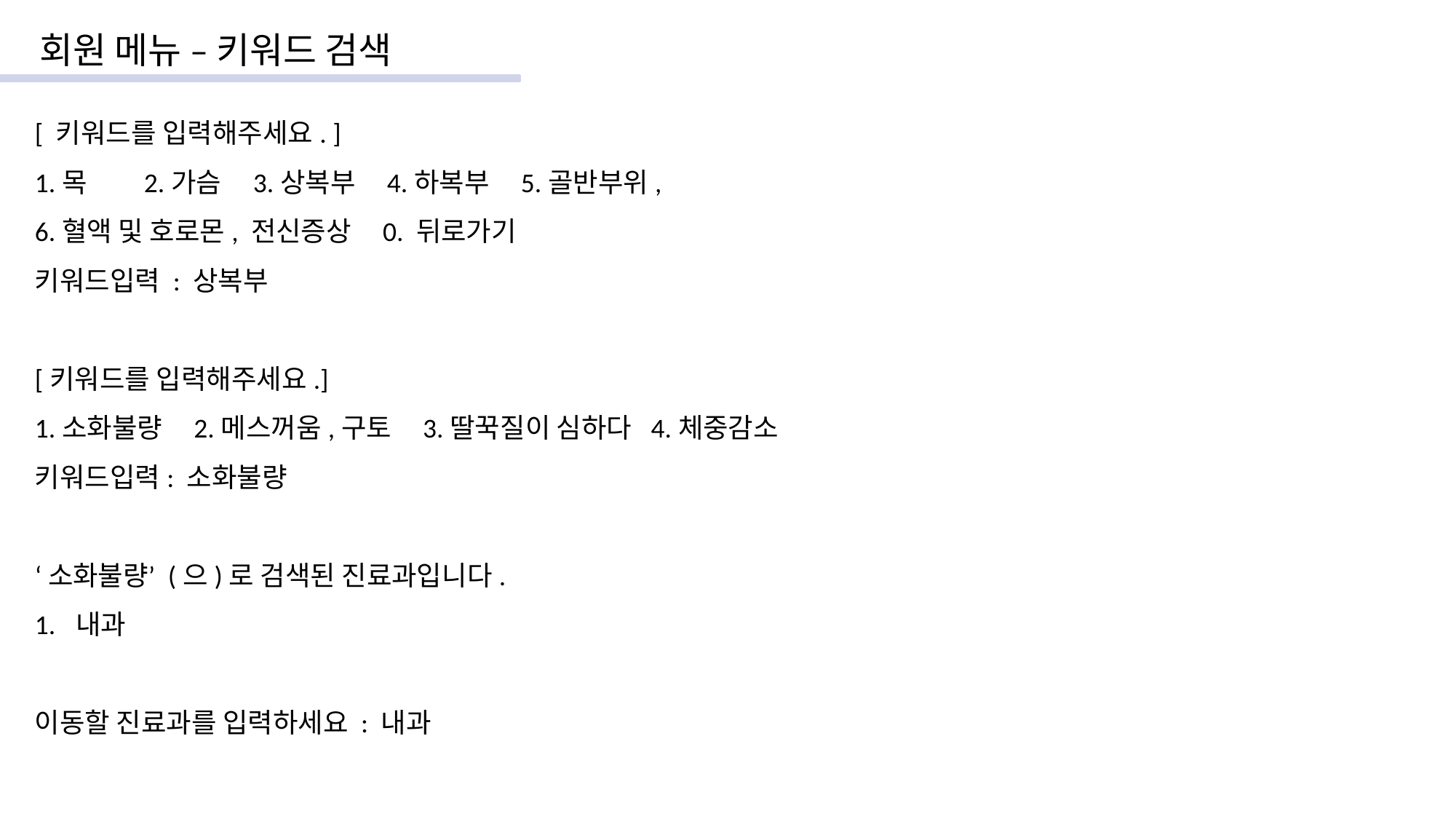

회원 메뉴 – 키워드 검색

[ 키워드를 입력해주세요. ]
1.목	2.가슴	3.상복부    4.하복부    5.골반부위,
6.혈액 및 호로몬, 전신증상    0. 뒤로가기
키워드입력 : 상복부

[키워드를 입력해주세요.]
1.소화불량    2.메스꺼움,구토    3.딸꾹질이 심하다  4.체중감소
키워드입력: 소화불량

‘소화불량’ (으)로 검색된 진료과입니다.
내과

이동할 진료과를 입력하세요 : 내과